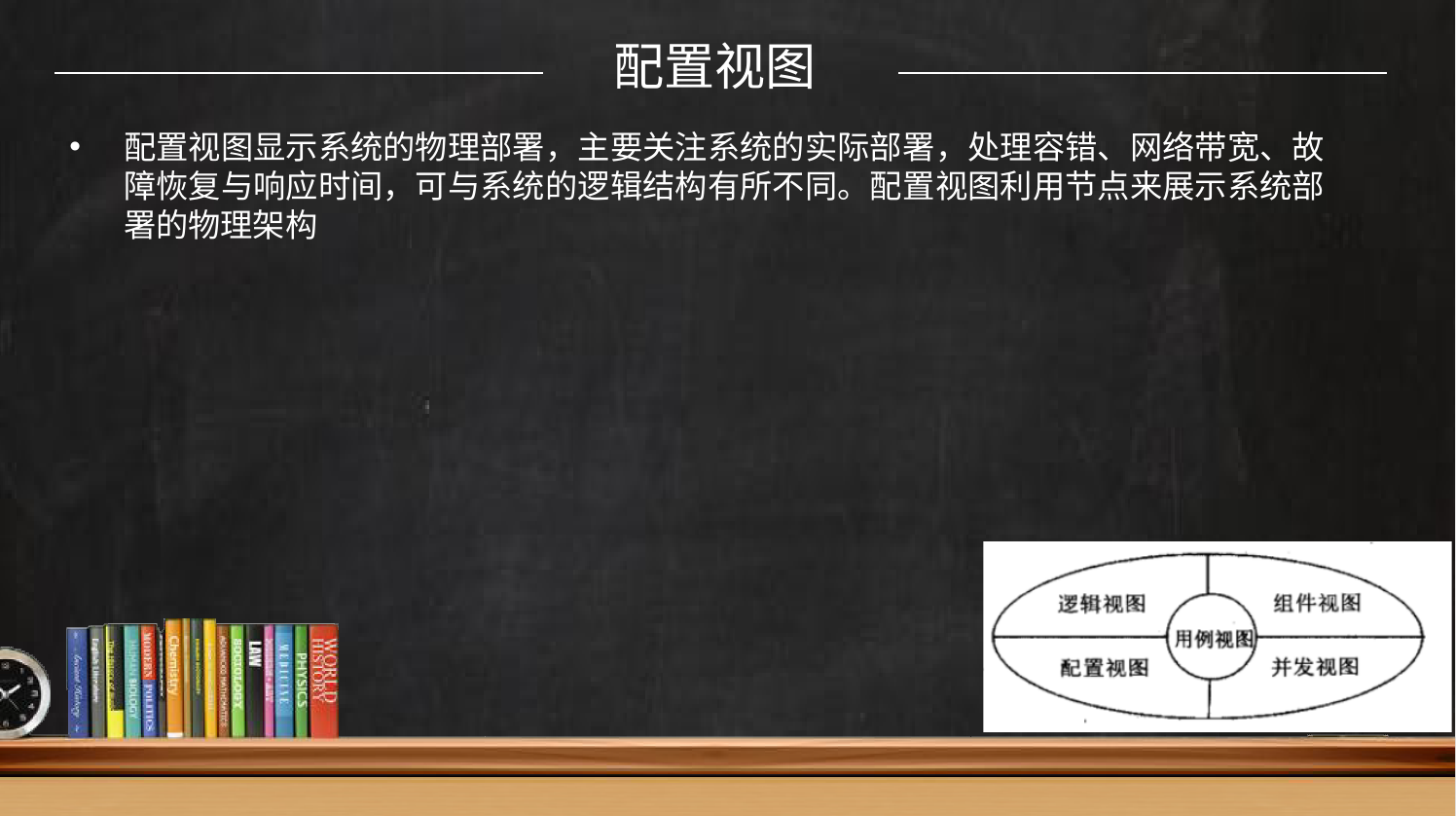

# 配置视图

配置视图显示系统的物理部署，主要关注系统的实际部署，处理容错、网络带宽、故 障恢复与响应时间，可与系统的逻辑结构有所不同。配置视图利用节点来展示系统部 署的物理架构